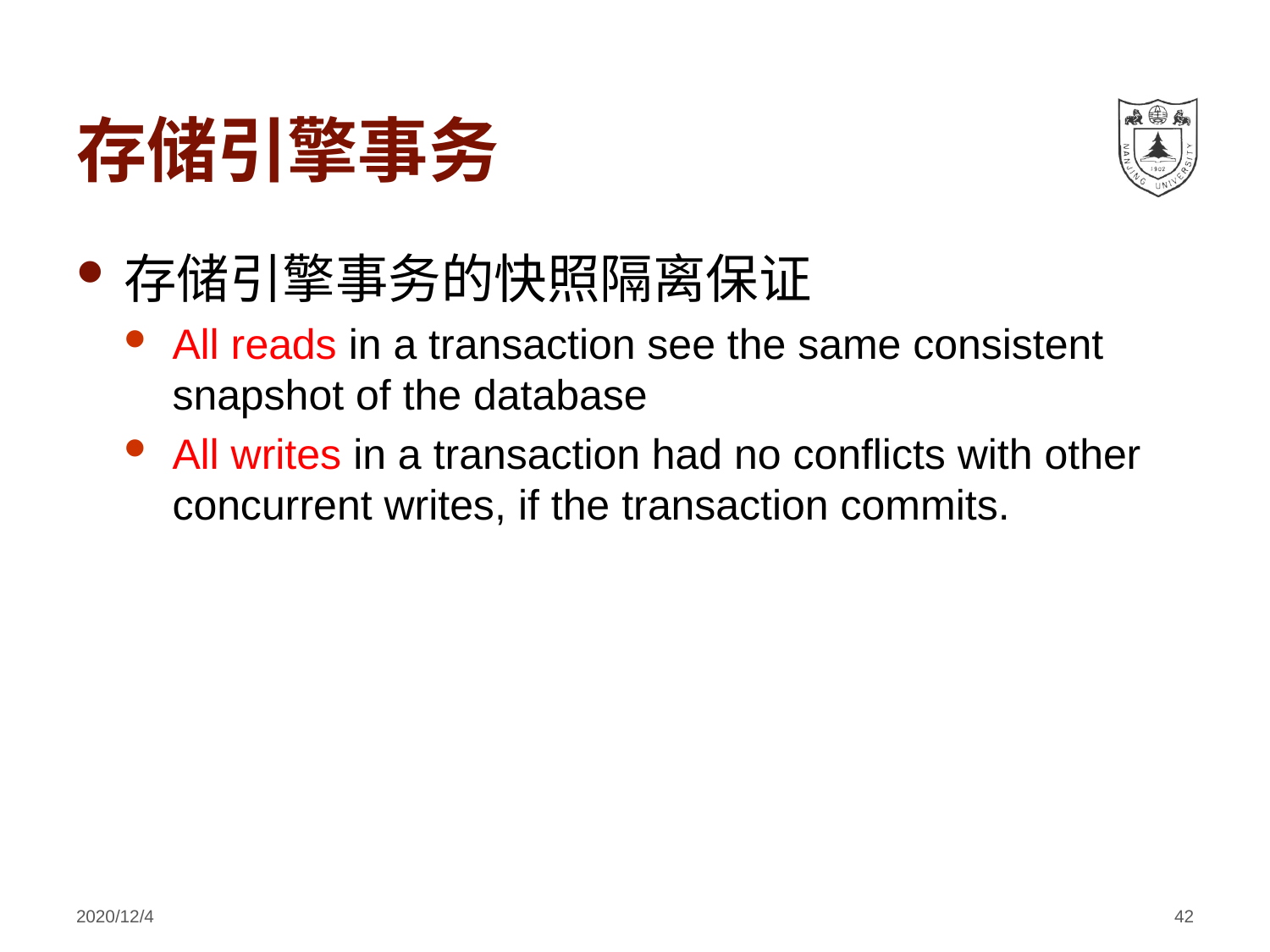

# 存储引擎事务
存储引擎事务的快照隔离保证
All reads in a transaction see the same consistent snapshot of the database
All writes in a transaction had no conflicts with other concurrent writes, if the transaction commits.

2020/12/4

42